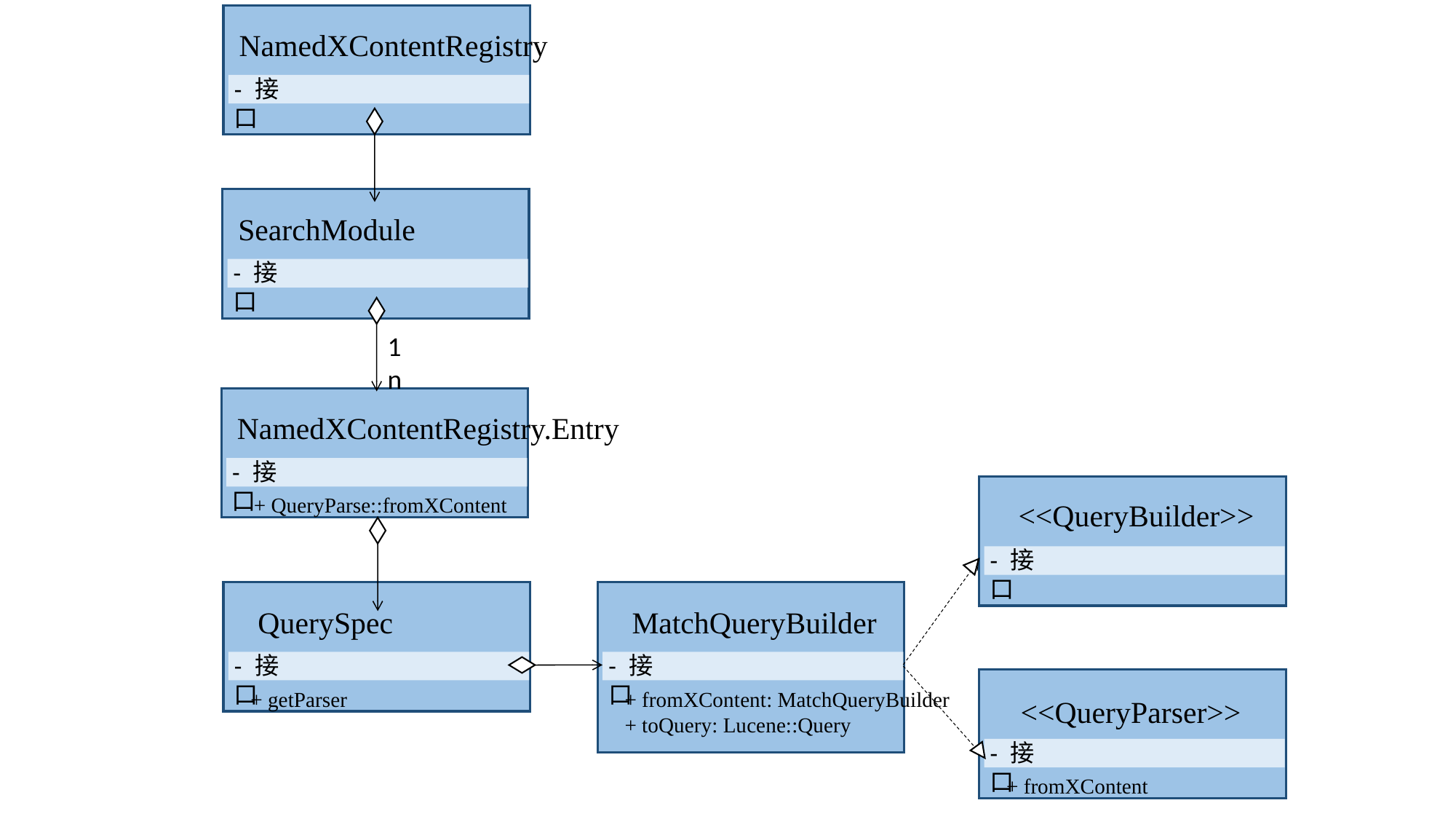

NamedXContentRegistry
- 接口

SearchModule
- 接口

1
n

NamedXContentRegistry.Entry
- 接口

 + QueryParse::fromXContent

<<QueryBuilder>>
- 接口

QuerySpec
- 接口

+ getParser

MatchQueryBuilder
- 接口

+ fromXContent: MatchQueryBuilder
+ toQuery: Lucene::Query

<<QueryParser>>
- 接口

+ fromXContent